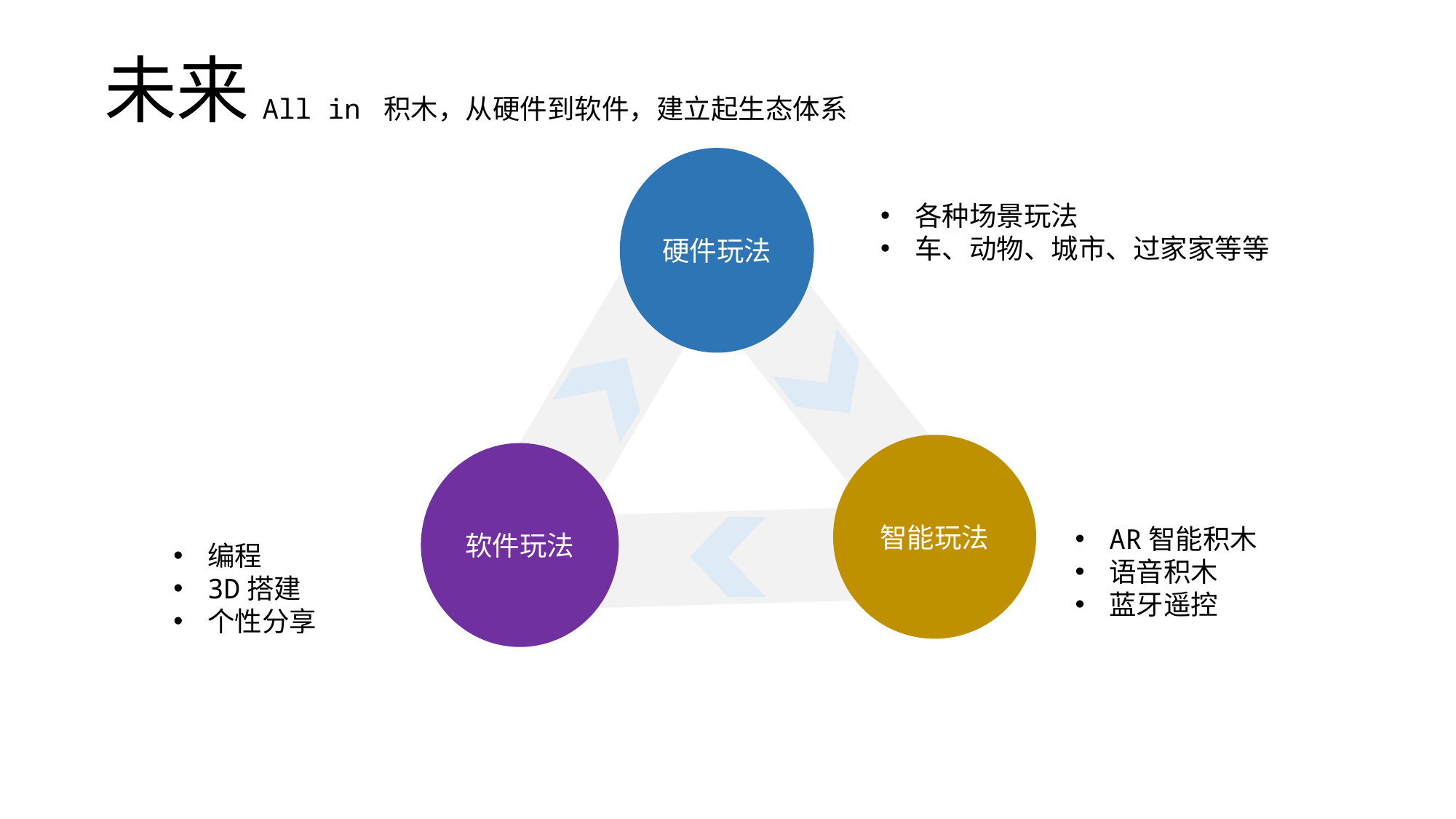

未来
All in 积木，从硬件到软件，建立起生态体系
硬件玩法
各种场景玩法
车、动物、城市、过家家等等

智能玩法
软件玩法
AR智能积木
语音积木
蓝牙遥控

编程
3D搭建
个性分享